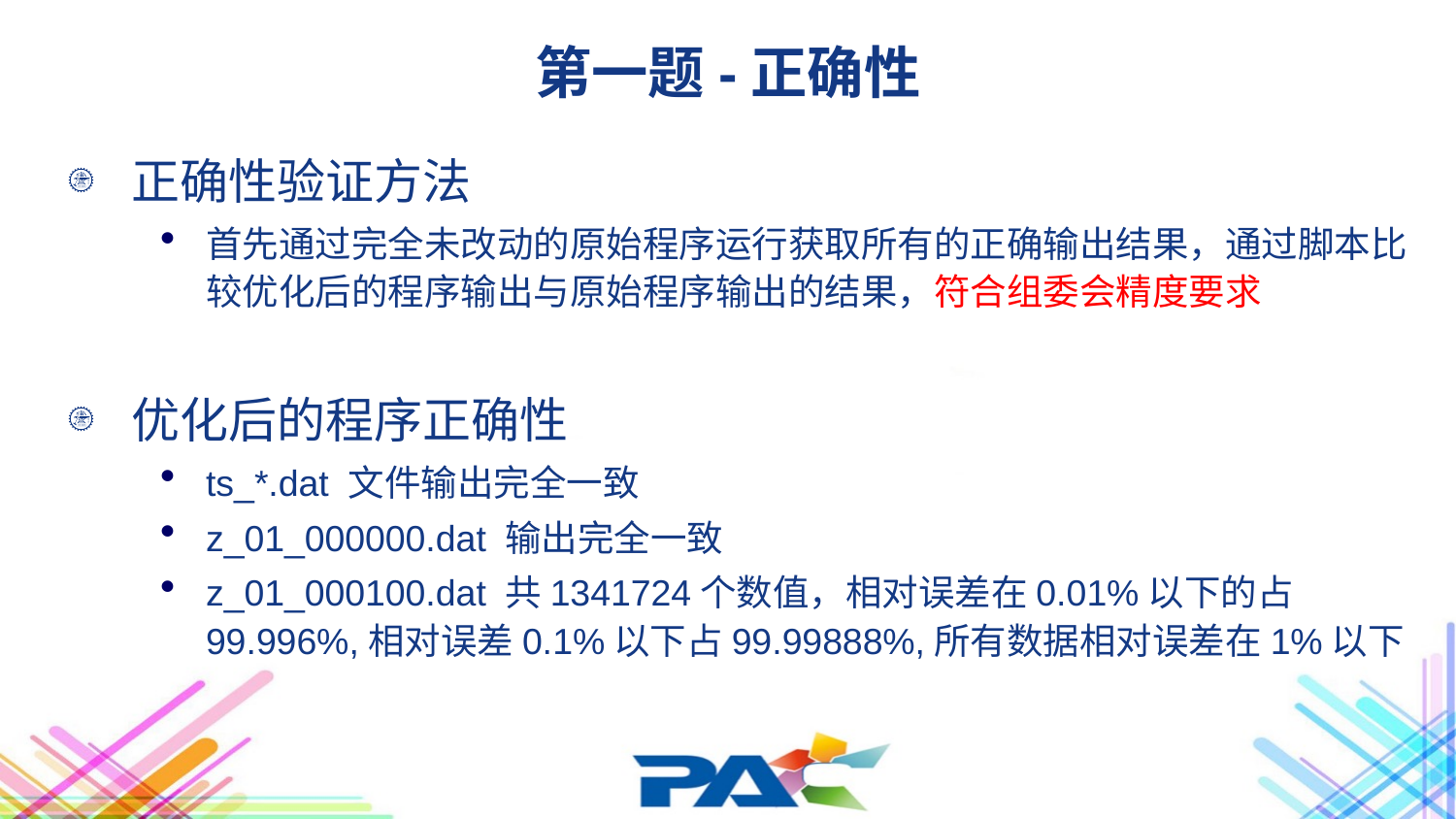

第一题-正确性
正确性验证方法
首先通过完全未改动的原始程序运行获取所有的正确输出结果，通过脚本比较优化后的程序输出与原始程序输出的结果，符合组委会精度要求

优化后的程序正确性
ts_*.dat 文件输出完全一致
z_01_000000.dat 输出完全一致
z_01_000100.dat 共1341724个数值，相对误差在0.01%以下的占99.996%,相对误差0.1%以下占99.99888%,所有数据相对误差在1%以下